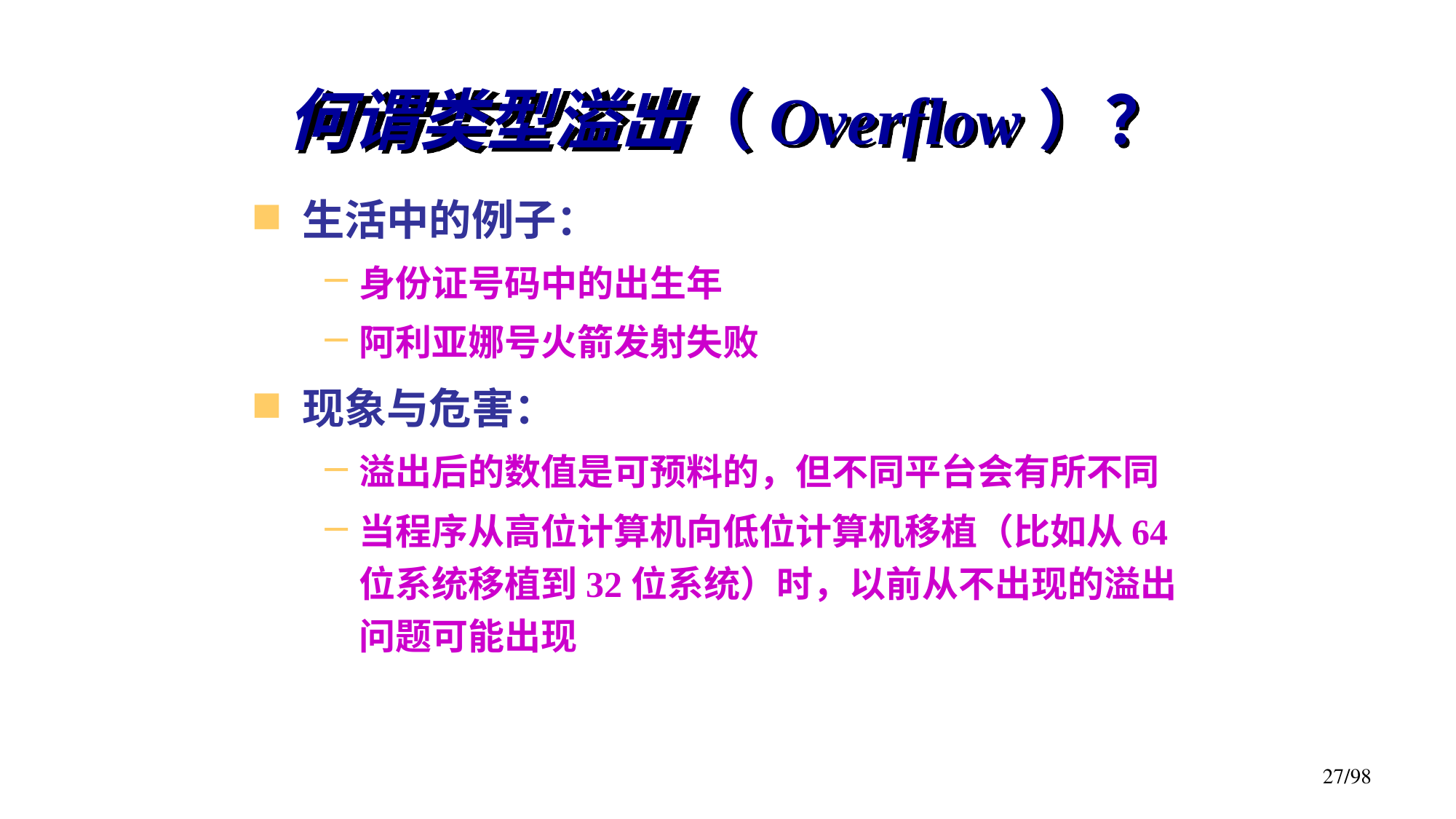

# 何谓类型溢出（Overflow）？
生活中的例子：
身份证号码中的出生年
阿利亚娜号火箭发射失败
现象与危害：
溢出后的数值是可预料的，但不同平台会有所不同
当程序从高位计算机向低位计算机移植（比如从64位系统移植到32位系统）时，以前从不出现的溢出问题可能出现